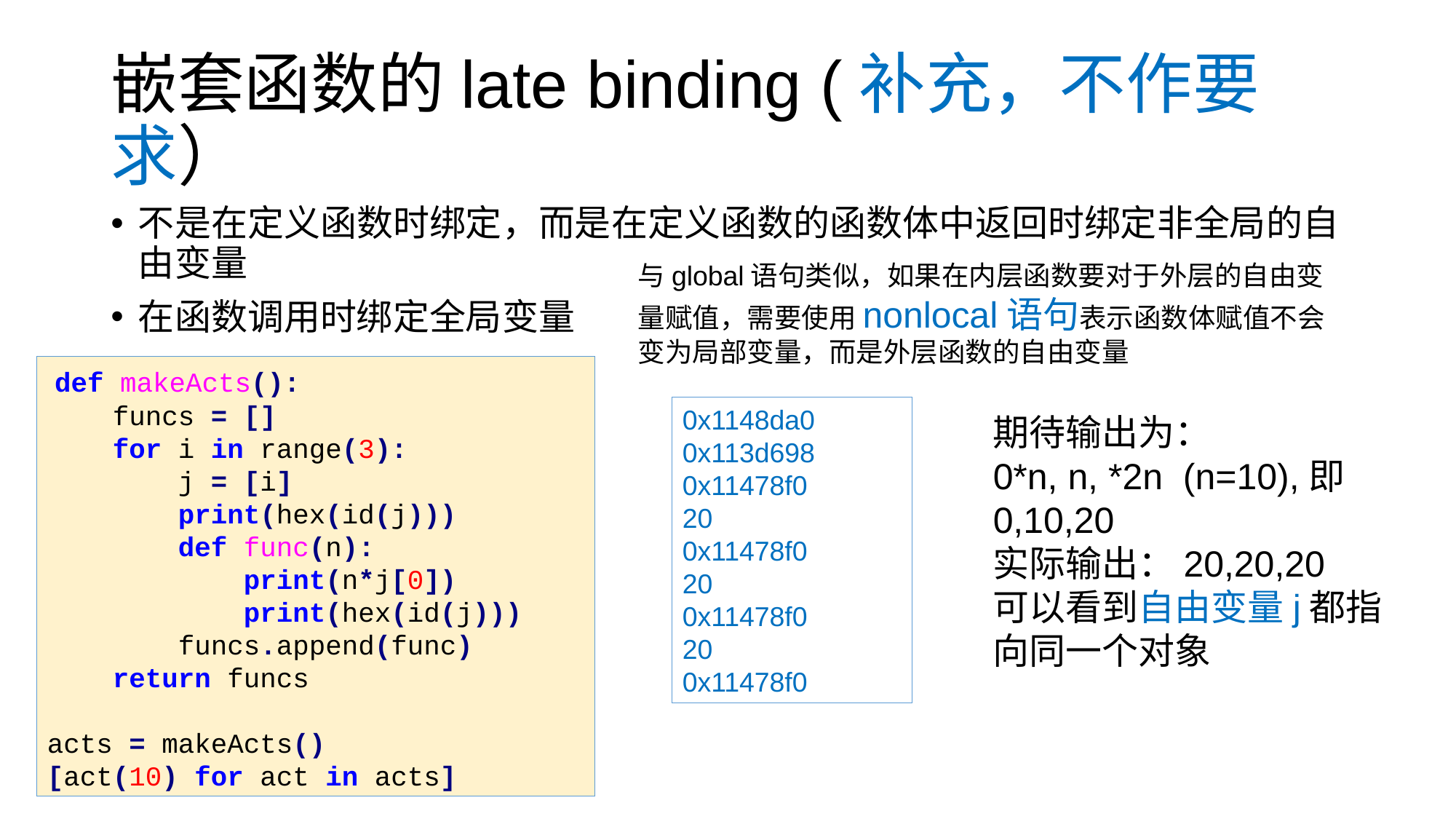

# 嵌套函数的late binding (补充，不作要求）
不是在定义函数时绑定，而是在定义函数的函数体中返回时绑定非全局的自由变量
在函数调用时绑定全局变量
与global语句类似，如果在内层函数要对于外层的自由变量赋值，需要使用nonlocal语句表示函数体赋值不会变为局部变量，而是外层函数的自由变量
 def makeActs():
    funcs = []
    for i in range(3):
        j = [i]
        print(hex(id(j)))
        def func(n):
            print(n*j[0])
            print(hex(id(j)))
        funcs.append(func)
    return funcs

acts = makeActs()
[act(10) for act in acts]
0x1148da0
0x113d698
0x11478f0
20
0x11478f0
20
0x11478f0
20
0x11478f0
期待输出为：
0*n, n, *2n  (n=10),即0,10,20
实际输出：20,20,20
可以看到自由变量j都指向同一个对象